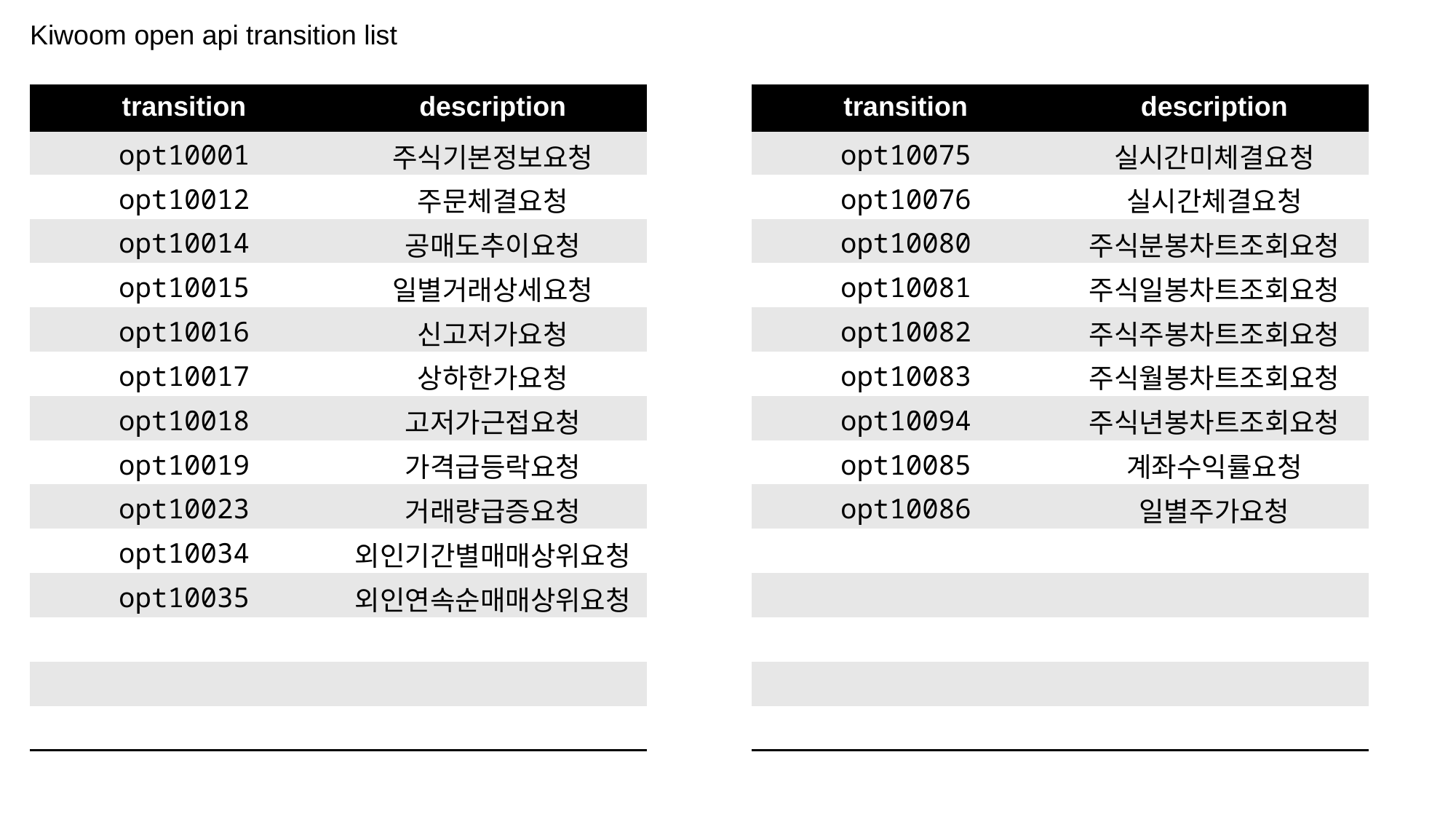

Kiwoom open api transition list
| transition | description |
| --- | --- |
| opt10001 | 주식기본정보요청 |
| opt10012 | 주문체결요청 |
| opt10014 | 공매도추이요청 |
| opt10015 | 일별거래상세요청 |
| opt10016 | 신고저가요청 |
| opt10017 | 상하한가요청 |
| opt10018 | 고저가근접요청 |
| opt10019 | 가격급등락요청 |
| opt10023 | 거래량급증요청 |
| opt10034 | 외인기간별매매상위요청 |
| opt10035 | 외인연속순매매상위요청 |
|  |  |
|  |  |
|  |  |
| transition | description |
| --- | --- |
| opt10075 | 실시간미체결요청 |
| opt10076 | 실시간체결요청 |
| opt10080 | 주식분봉차트조회요청 |
| opt10081 | 주식일봉차트조회요청 |
| opt10082 | 주식주봉차트조회요청 |
| opt10083 | 주식월봉차트조회요청 |
| opt10094 | 주식년봉차트조회요청 |
| opt10085 | 계좌수익률요청 |
| opt10086 | 일별주가요청 |
|  |  |
|  |  |
|  |  |
|  |  |
|  |  |